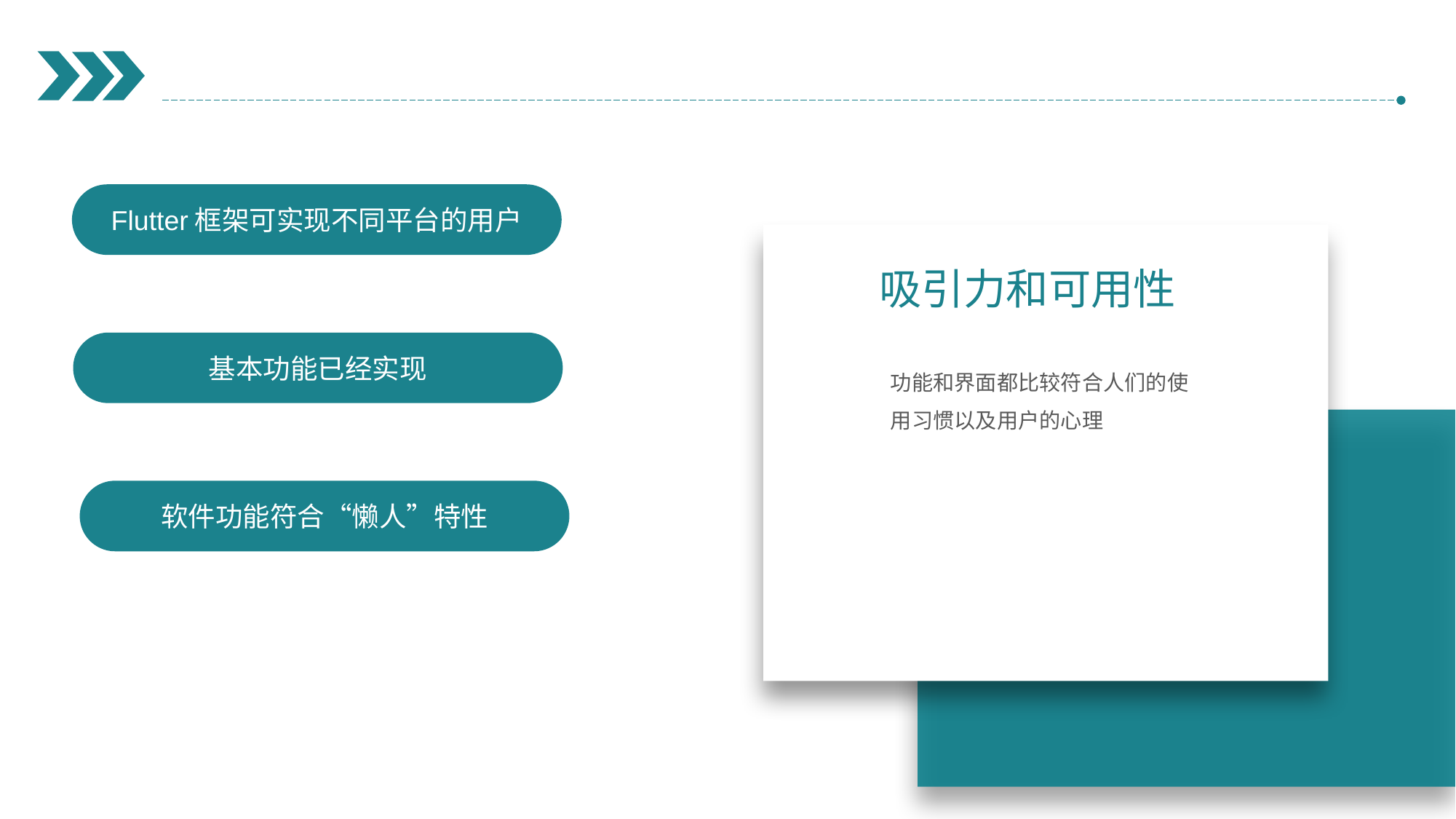

Flutter框架可实现不同平台的用户

吸引力和可用性
基本功能已经实现
功能和界面都比较符合人们的使用习惯以及用户的心理

软件功能符合“懒人”特性